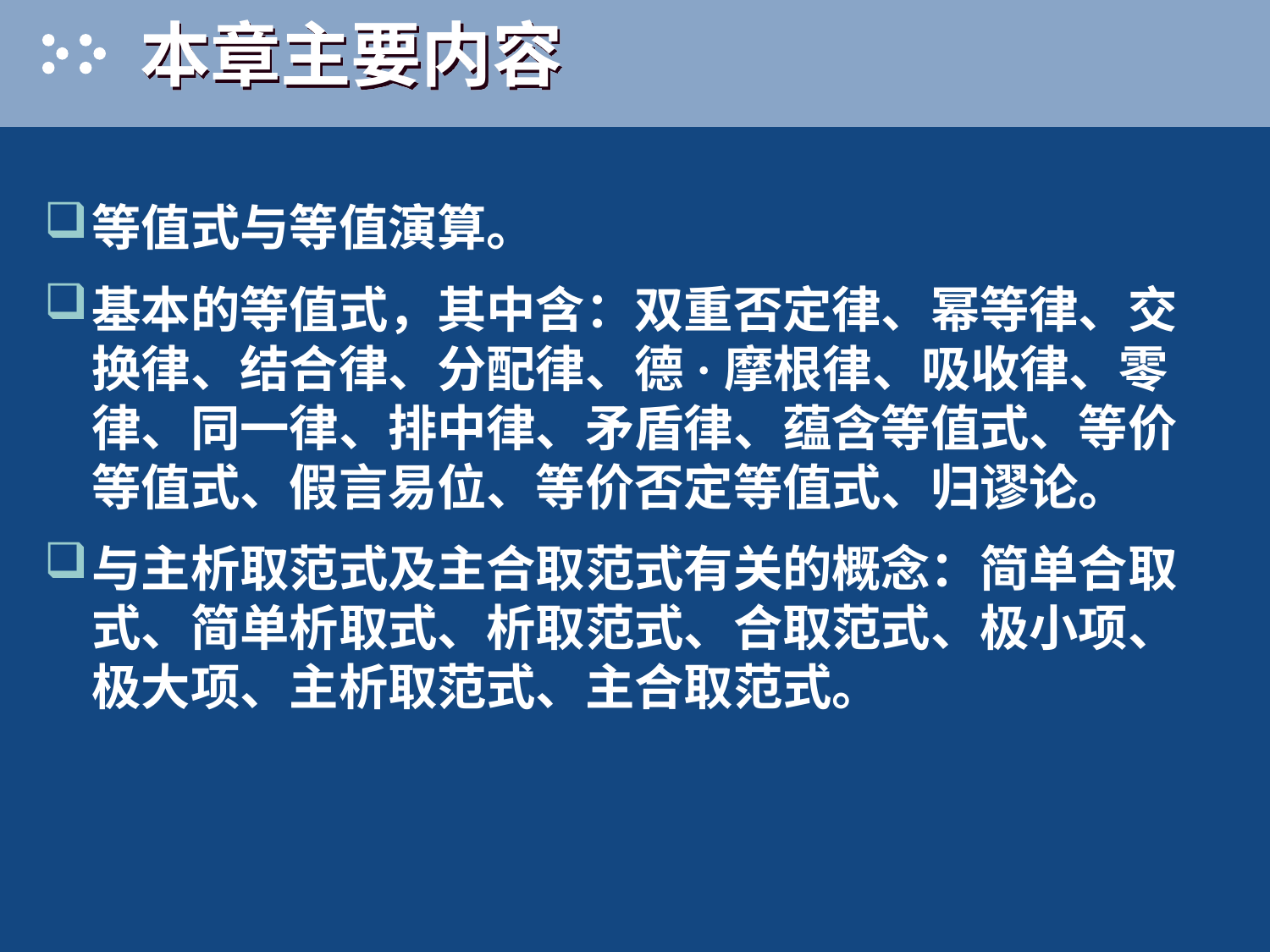

# 本章主要内容
等值式与等值演算。
基本的等值式，其中含：双重否定律、幂等律、交换律、结合律、分配律、德·摩根律、吸收律、零律、同一律、排中律、矛盾律、蕴含等值式、等价等值式、假言易位、等价否定等值式、归谬论。
与主析取范式及主合取范式有关的概念：简单合取式、简单析取式、析取范式、合取范式、极小项、极大项、主析取范式、主合取范式。